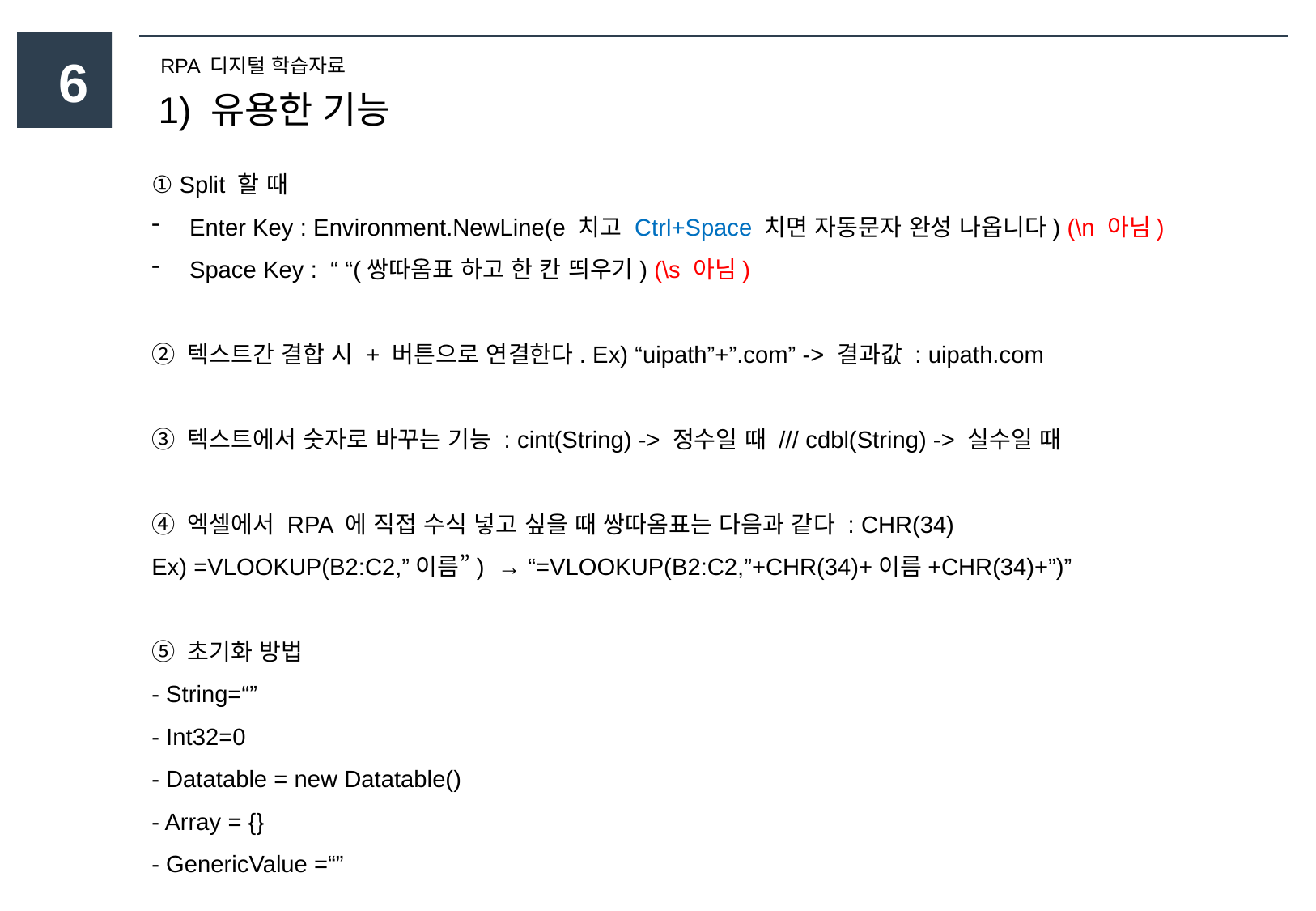

6
RPA 디지털 학습자료
1) 유용한 기능
① Split 할 때
Enter Key : Environment.NewLine(e 치고 Ctrl+Space 치면 자동문자 완성 나옵니다) (\n 아님)
Space Key :  “ “(쌍따옴표 하고 한 칸 띄우기) (\s 아님)

② 텍스트간 결합 시 + 버튼으로 연결한다. Ex) “uipath”+”.com” -> 결과값 : uipath.com

③ 텍스트에서 숫자로 바꾸는 기능 : cint(String) -> 정수일 때 /// cdbl(String) -> 실수일 때

④ 엑셀에서 RPA 에 직접 수식 넣고 싶을 때 쌍따옴표는 다음과 같다 : CHR(34)
Ex) =VLOOKUP(B2:C2,”이름”)  → “=VLOOKUP(B2:C2,”+CHR(34)+이름+CHR(34)+”)”

⑤ 초기화 방법
- String=“”
- Int32=0
- Datatable = new Datatable()
- Array = {}
- GenericValue =“”